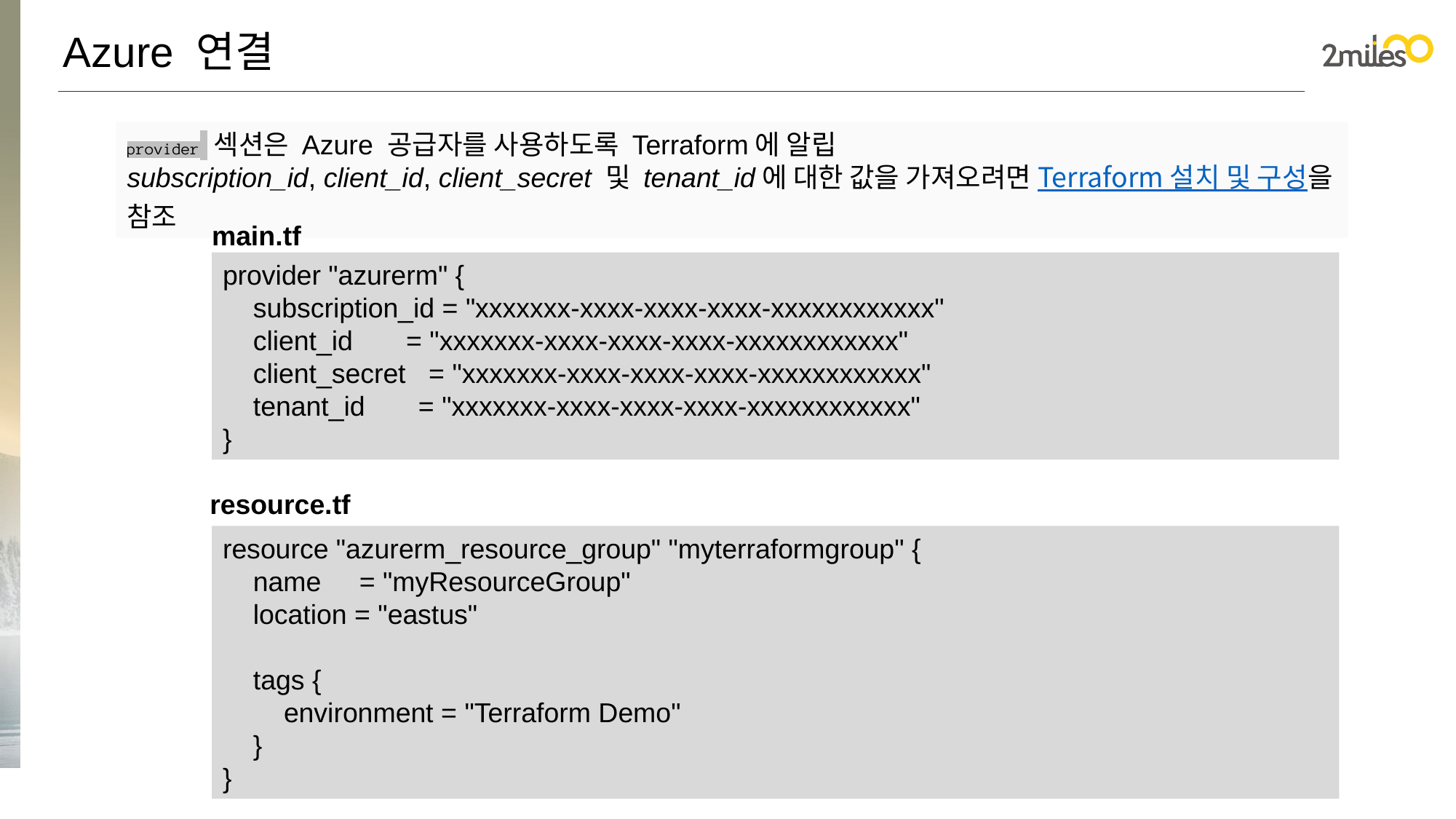

Azure 연결
provider 섹션은 Azure 공급자를 사용하도록 Terraform에 알립
subscription_id, client_id, client_secret 및 tenant_id에 대한 값을 가져오려면 Terraform 설치 및 구성을 참조
main.tf
provider "azurerm" {
    subscription_id = "xxxxxxx-xxxx-xxxx-xxxx-xxxxxxxxxxxx"
    client_id       = "xxxxxxx-xxxx-xxxx-xxxx-xxxxxxxxxxxx"
    client_secret   = "xxxxxxx-xxxx-xxxx-xxxx-xxxxxxxxxxxx"
    tenant_id       = "xxxxxxx-xxxx-xxxx-xxxx-xxxxxxxxxxxx"
}
resource.tf
resource "azurerm_resource_group" "myterraformgroup" {
    name     = "myResourceGroup"
    location = "eastus"

    tags {
        environment = "Terraform Demo"
    }
}